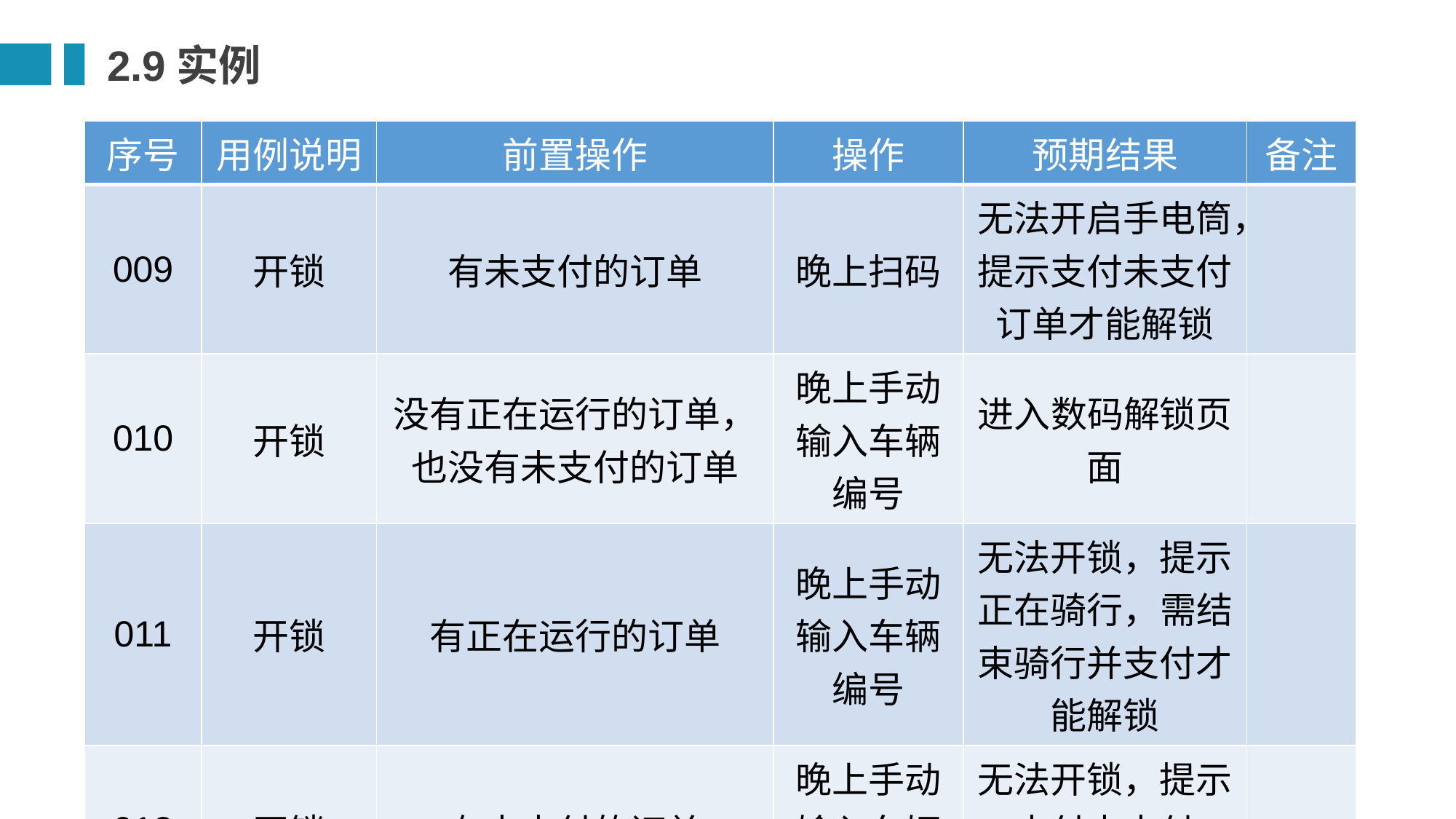

2.9实例

| 序号 | 用例说明 | 前置操作 | 操作 | 预期结果 | 备注 |
| --- | --- | --- | --- | --- | --- |
| 009 | 开锁 | 有未支付的订单 | 晚上扫码 | 无法开启手电筒，提示支付未支付订单才能解锁 |  |
| 010 | 开锁 | 没有正在运行的订单，也没有未支付的订单 | 晚上手动输入车辆编号 | 进入数码解锁页面 |  |
| 011 | 开锁 | 有正在运行的订单 | 晚上手动输入车辆编号 | 无法开锁，提示正在骑行，需结束骑行并支付才能解锁 |  |
| 012 | 开锁 | 有未支付的订单 | 晚上手动输入车辆编号 | 无法开锁，提示支付未支付 订单才能解锁 |  |
78